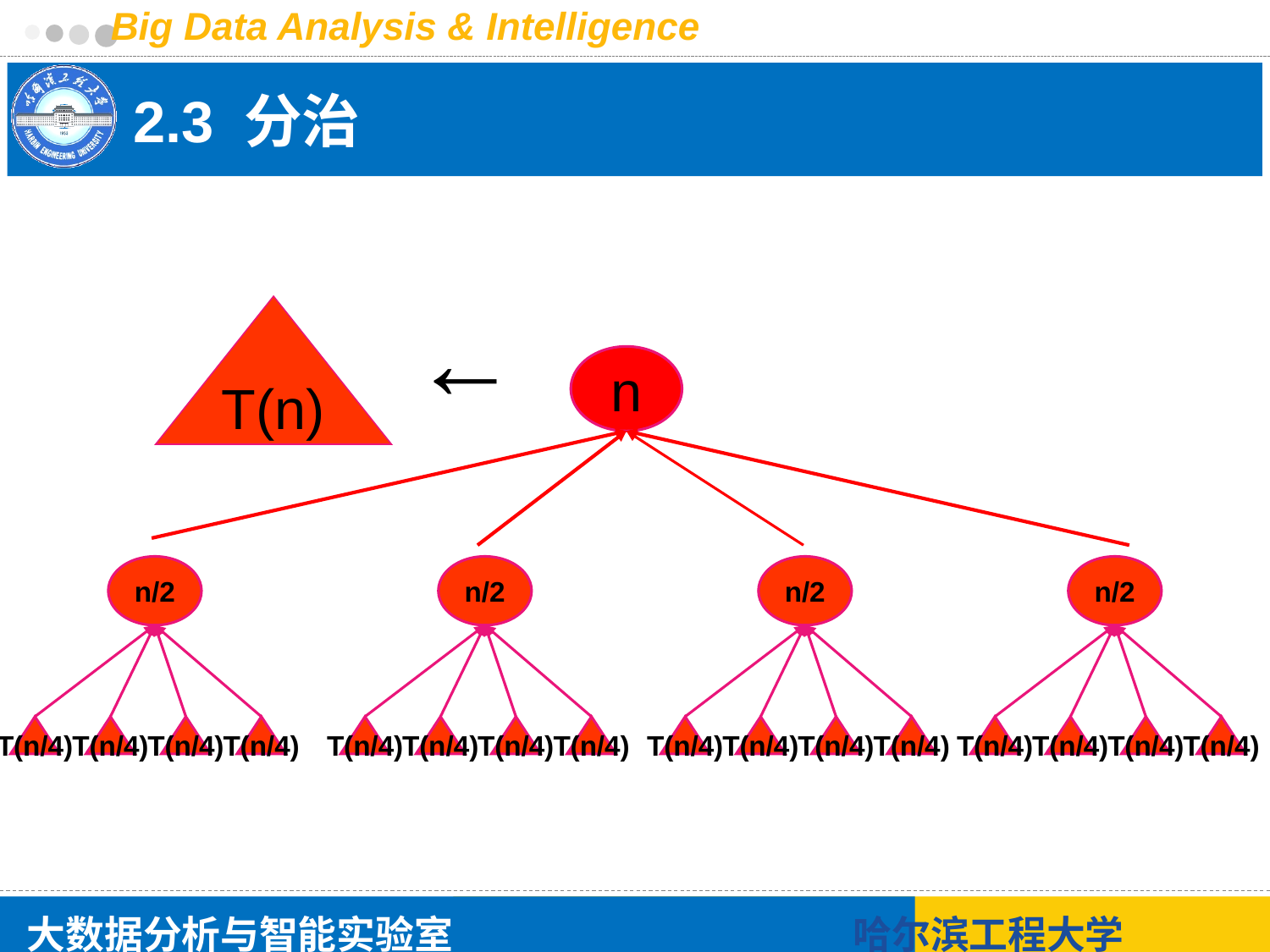

# 2.3 分治
T(n)
→
n
n/2
T(n/4)
T(n/4)
T(n/4)
T(n/4)
n/2
T(n/4)
T(n/4)
T(n/4)
T(n/4)
n/2
T(n/4)
T(n/4)
T(n/4)
T(n/4)
n/2
T(n/4)
T(n/4)
T(n/4)
T(n/4)